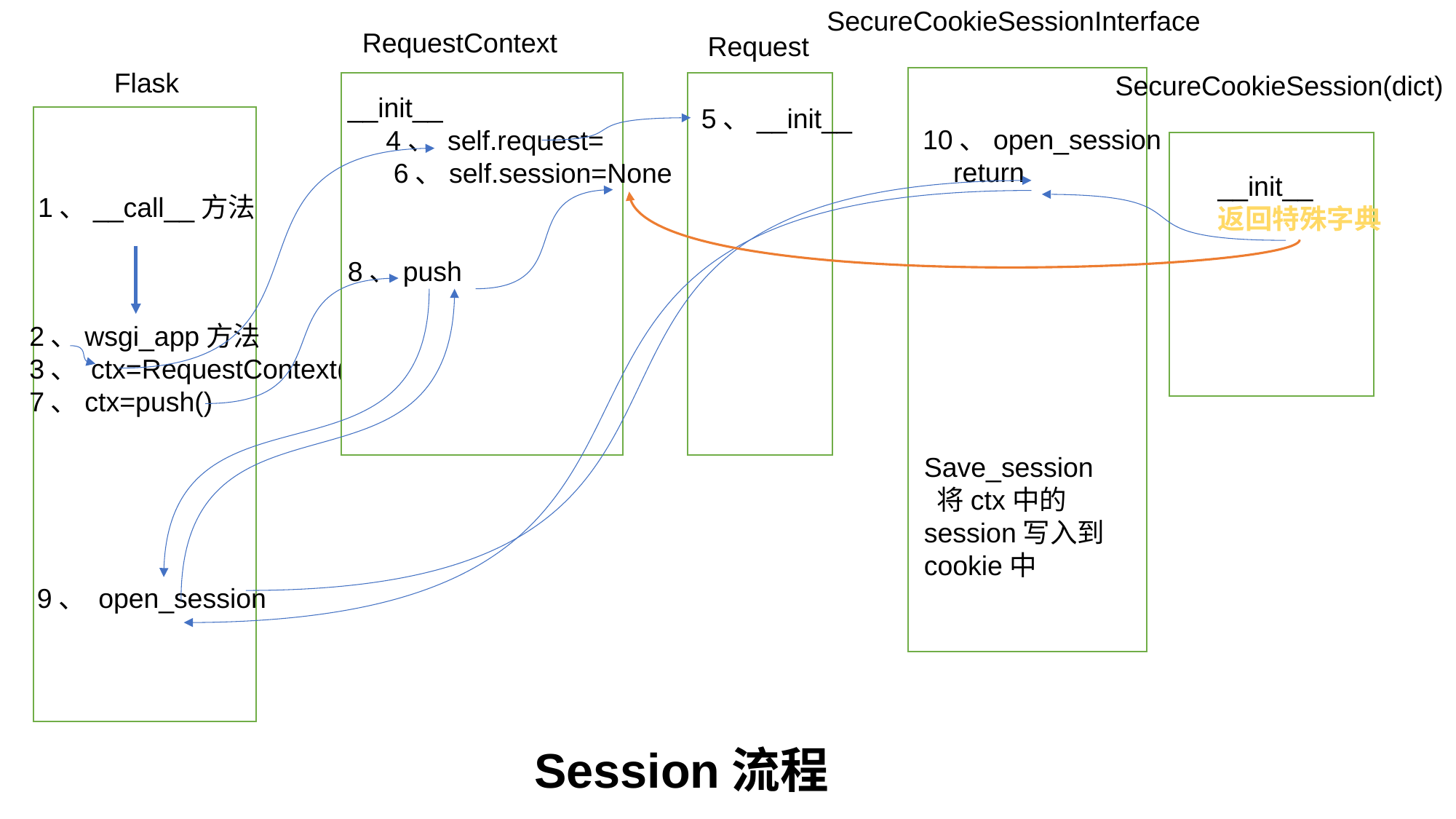

SecureCookieSessionInterface
RequestContext
Request
Flask
SecureCookieSession(dict)

__init__
     4、 self.request=
      6、self.session=None

8、push
5、__init__

10、open_session
    return

__init__
返回特殊字典
1、__call__方法
  2、wsgi_app方法
  3、 ctx=RequestContext()
  7、ctx=push()

   9、 open_session
Save_session
 将ctx中的session写入到cookie中
Session流程